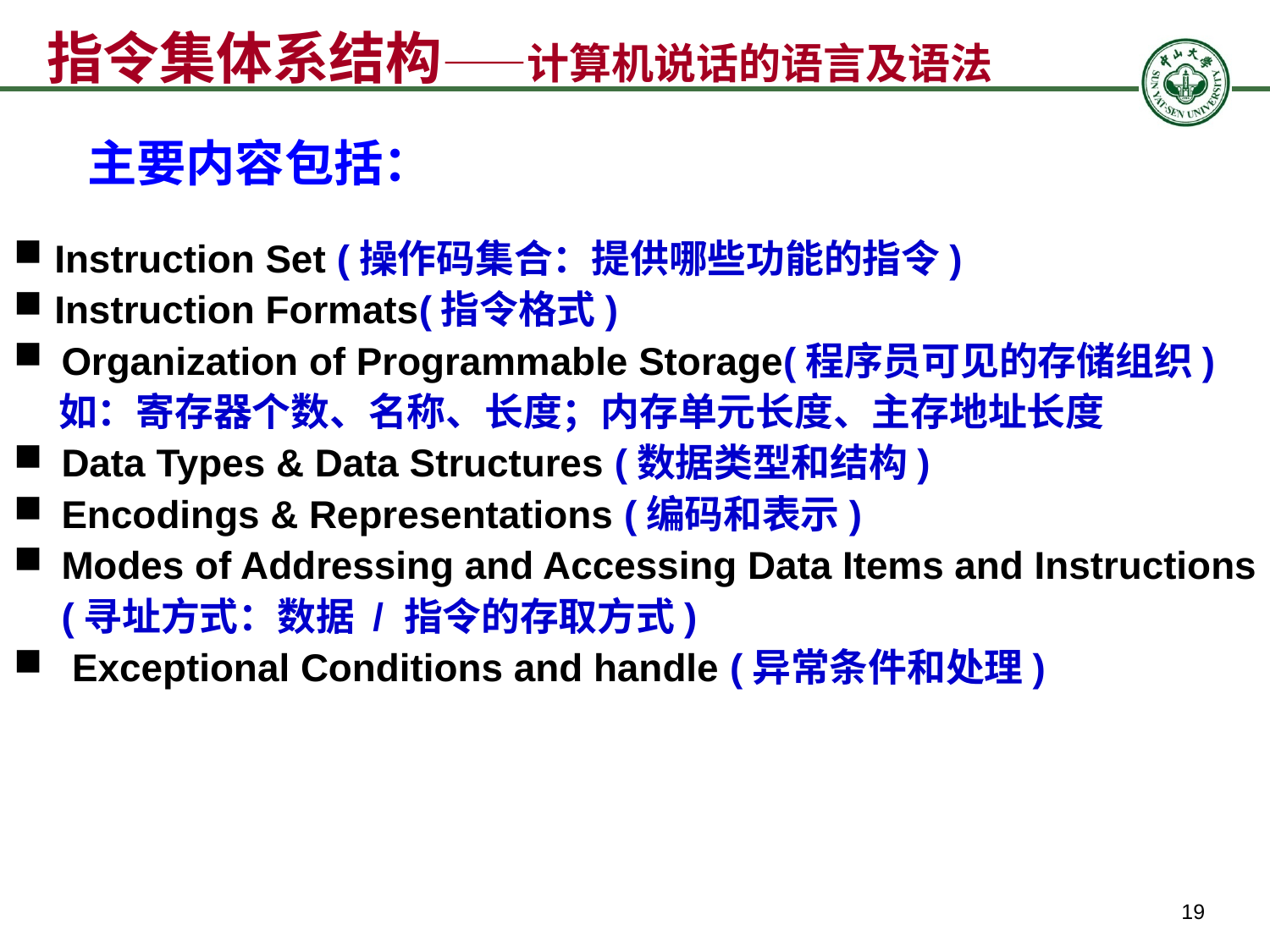

# 指令集体系结构——计算机说话的语言及语法
主要内容包括：
 Instruction Set (操作码集合：提供哪些功能的指令)
 Instruction Formats(指令格式)
Organization of Programmable Storage(程序员可见的存储组织)
    如：寄存器个数、名称、长度；内存单元长度、主存地址长度
Data Types & Data Structures (数据类型和结构)
Encodings & Representations (编码和表示)
Modes of Addressing and Accessing Data Items and Instructions (寻址方式：数据 / 指令的存取方式)
 Exceptional Conditions and handle (异常条件和处理)